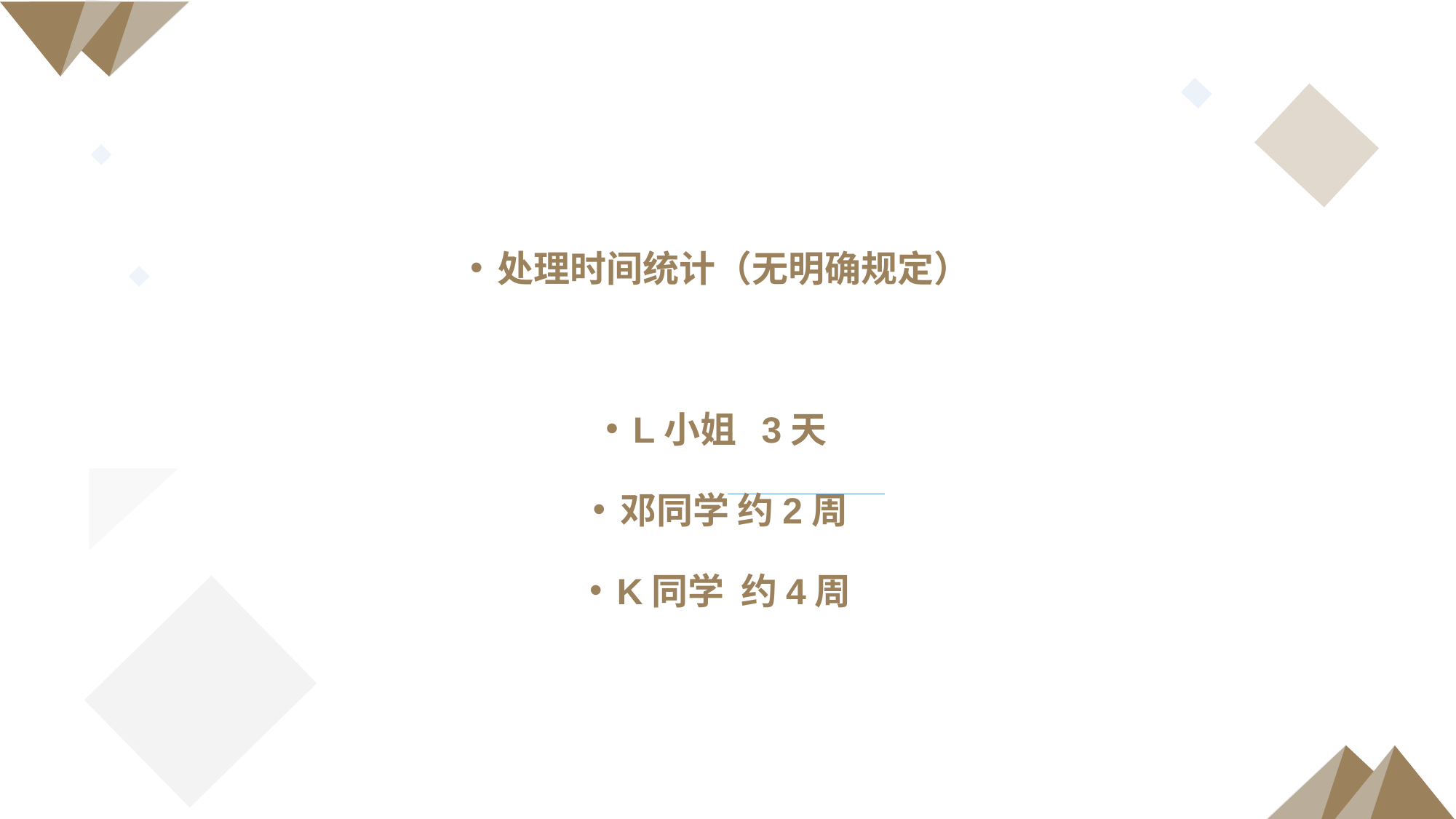

处理时间统计（无明确规定）

L小姐  3天
邓同学 约2周
K同学  约4周